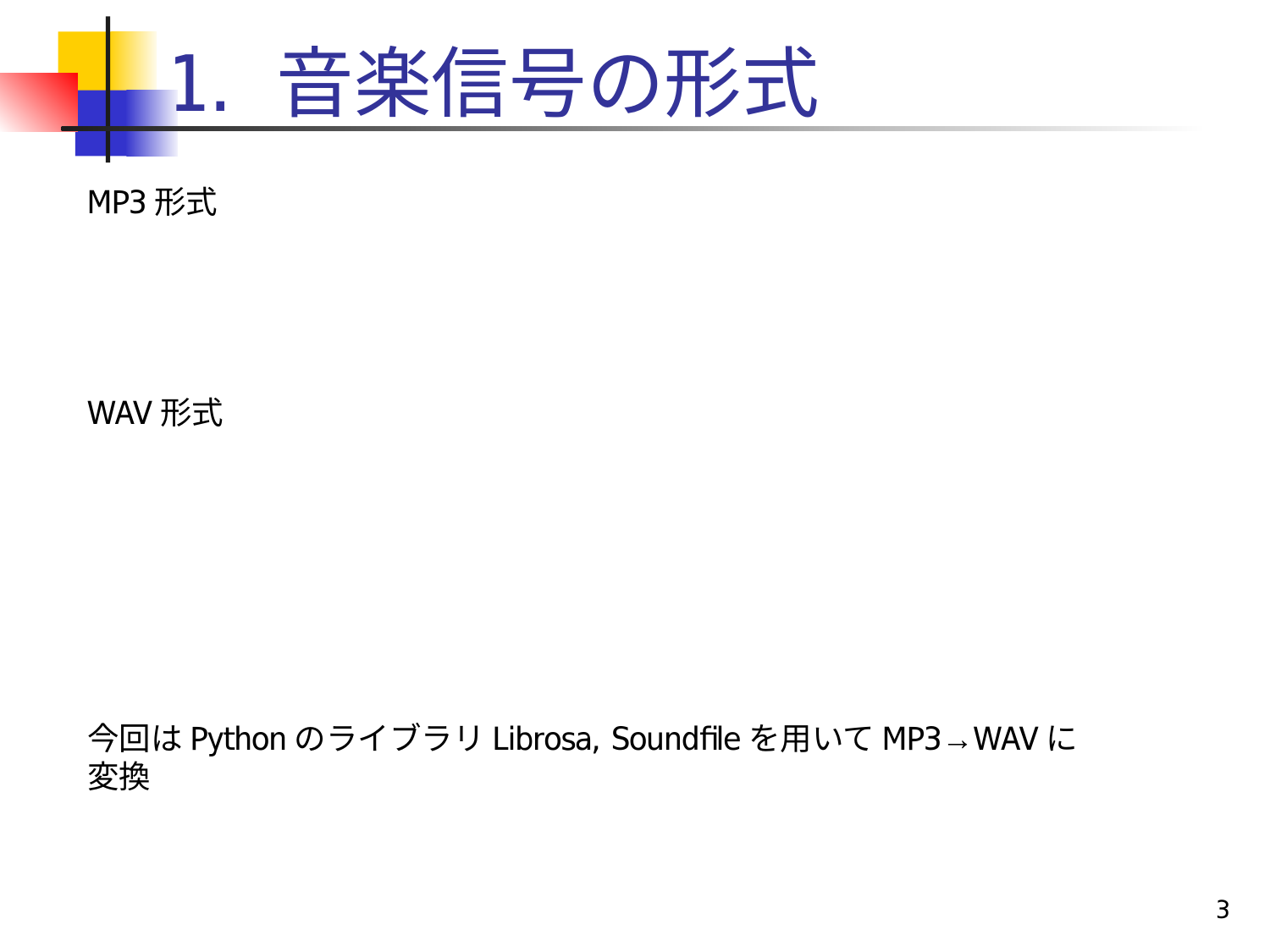

# 1. 音楽信号の形式
MP3形式
WAV形式
今回はPythonのライブラリLibrosa, Soundfileを用いてMP3→WAVに変換
3